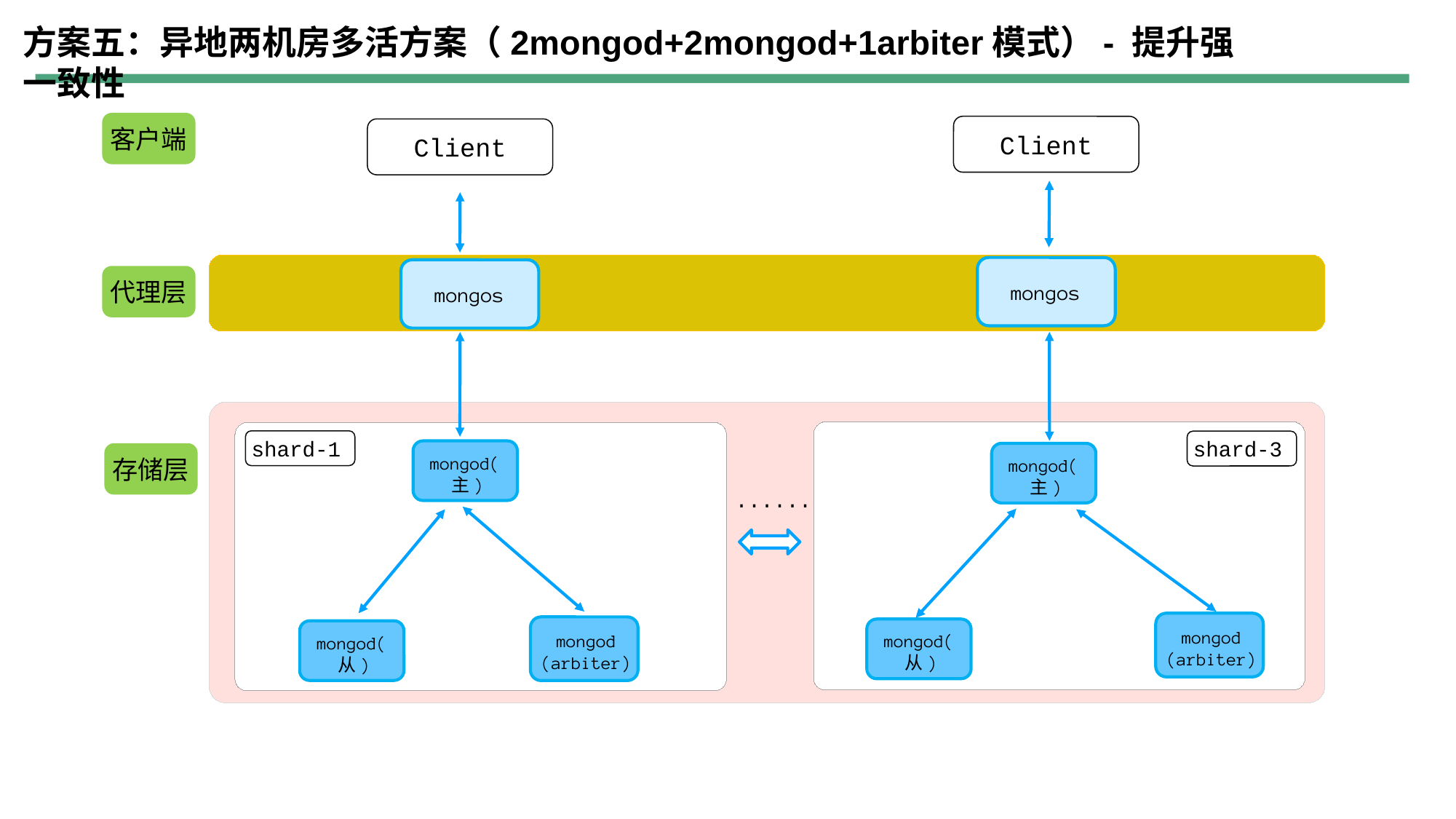

方案五：异地两机房多活方案（2mongod+2mongod+1arbiter模式）- 提升强一致性

客户端

Client

Client
...

mongos

mongos

代理层
...
...

shard-1

shard-3

mongod(主)

mongod(主)

存储层
 ......

mongod
(arbiter)

mongod
(arbiter)

mongod(从)

mongod(从)